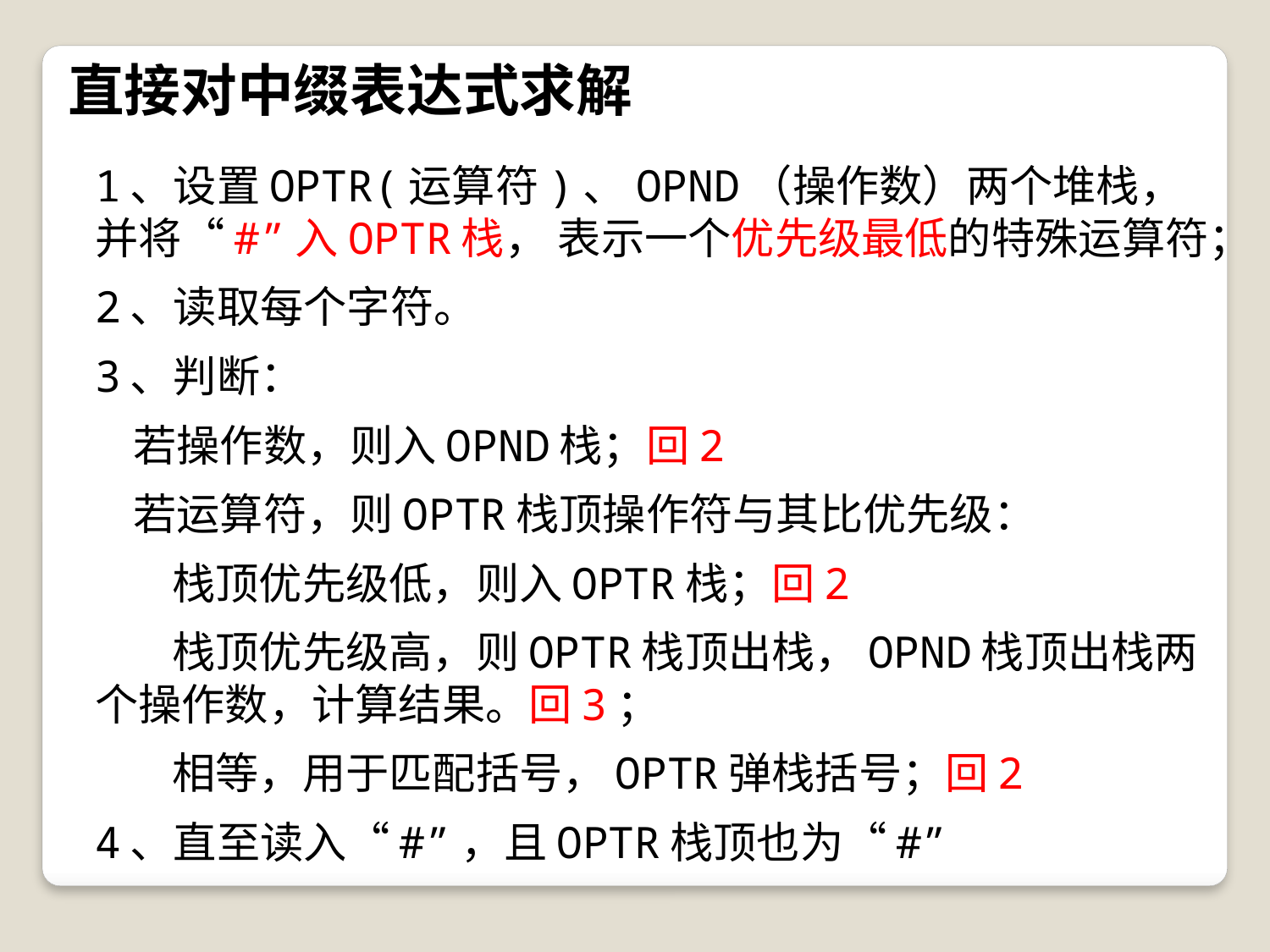

# 直接对中缀表达式求解
1、设置OPTR(运算符)、OPND（操作数）两个堆栈，并将“#”入OPTR栈， 表示一个优先级最低的特殊运算符；
2、读取每个字符。
3、判断：
   若操作数，则入OPND栈；回2
   若运算符，则OPTR栈顶操作符与其比优先级：
       栈顶优先级低，则入OPTR栈；回2
       栈顶优先级高，则OPTR栈顶出栈，OPND栈顶出栈两个操作数，计算结果。回3；
       相等，用于匹配括号，OPTR弹栈括号；回2
4、直至读入“#”，且OPTR栈顶也为“#”